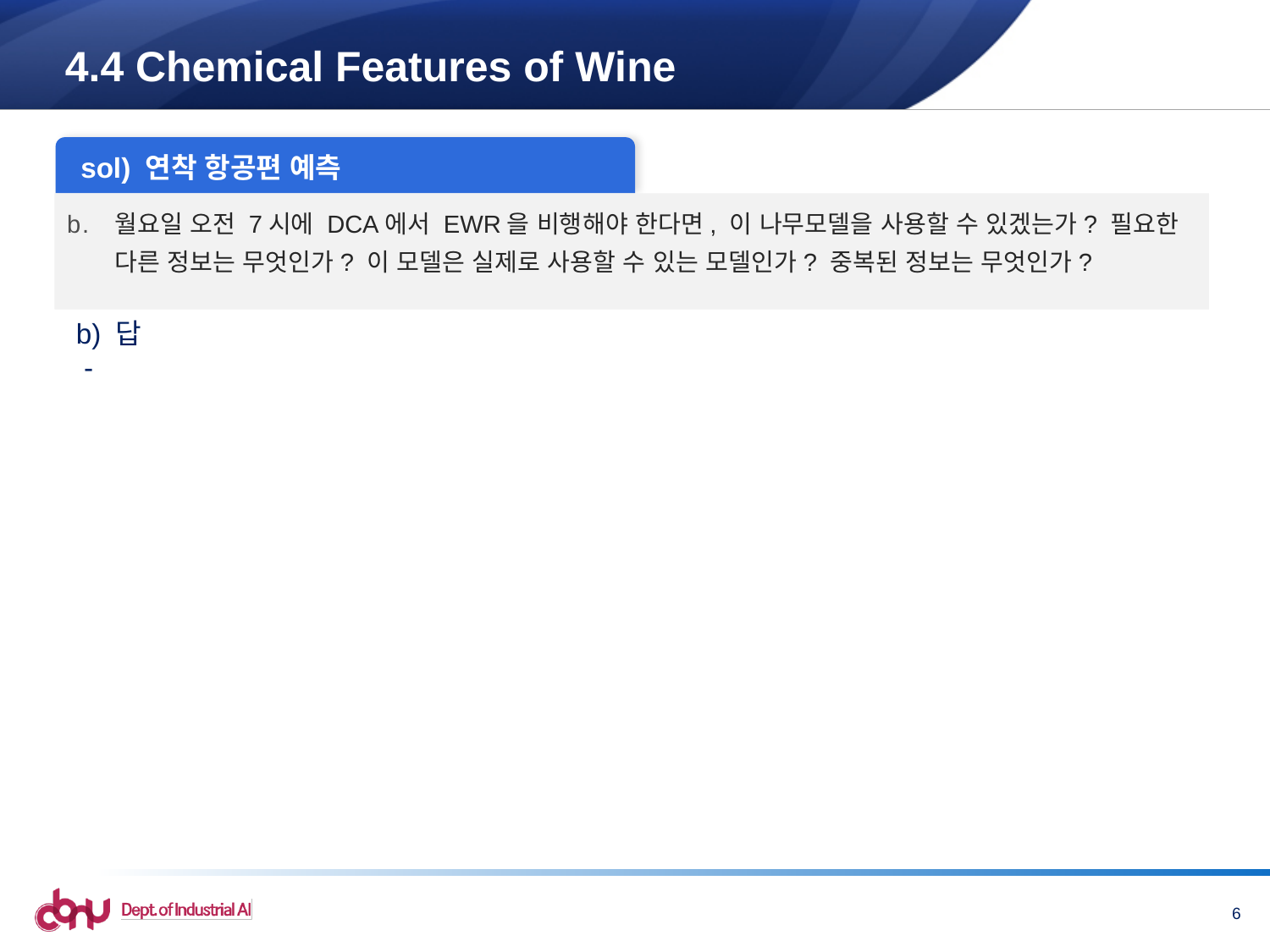

# 4.4 Chemical Features of Wine
sol) 연착 항공편 예측
월요일 오전 7시에 DCA에서 EWR을 비행해야 한다면, 이 나무모델을 사용할 수 있겠는가? 필요한 다른 정보는 무엇인가? 이 모델은 실제로 사용할 수 있는 모델인가? 중복된 정보는 무엇인가?
b) 답
 -